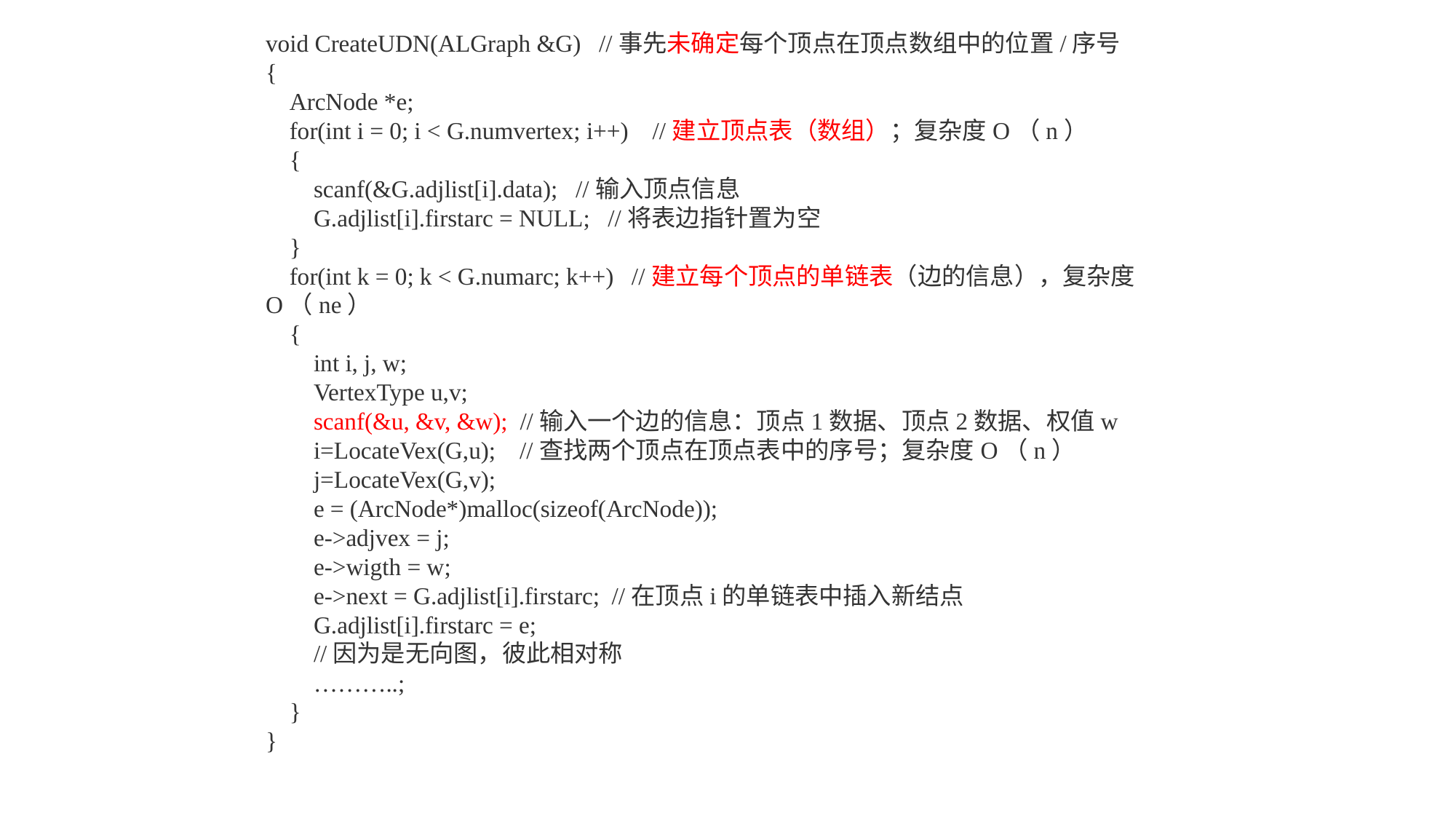

void CreateUDN(ALGraph &G)   //事先未确定每个顶点在顶点数组中的位置/序号
{
    ArcNode *e;
    for(int i = 0; i < G.numvertex; i++)    //建立顶点表（数组）；复杂度O（n）
    {
        scanf(&G.adjlist[i].data);   //输入顶点信息
        G.adjlist[i].firstarc = NULL;   //将表边指针置为空
    }
    for(int k = 0; k < G.numarc; k++)   //建立每个顶点的单链表（边的信息），复杂度O（ne）
    {
        int i, j, w;
        VertexType u,v;
        scanf(&u, &v, &w);  //输入一个边的信息：顶点1数据、顶点2数据、权值w
        i=LocateVex(G,u);    //查找两个顶点在顶点表中的序号；复杂度O（n）
        j=LocateVex(G,v);
        e = (ArcNode*)malloc(sizeof(ArcNode));
        e->adjvex = j;
        e->wigth = w;
        e->next = G.adjlist[i].firstarc;  //在顶点i的单链表中插入新结点
        G.adjlist[i].firstarc = e;
        //因为是无向图，彼此相对称
        ………..;
    }
}